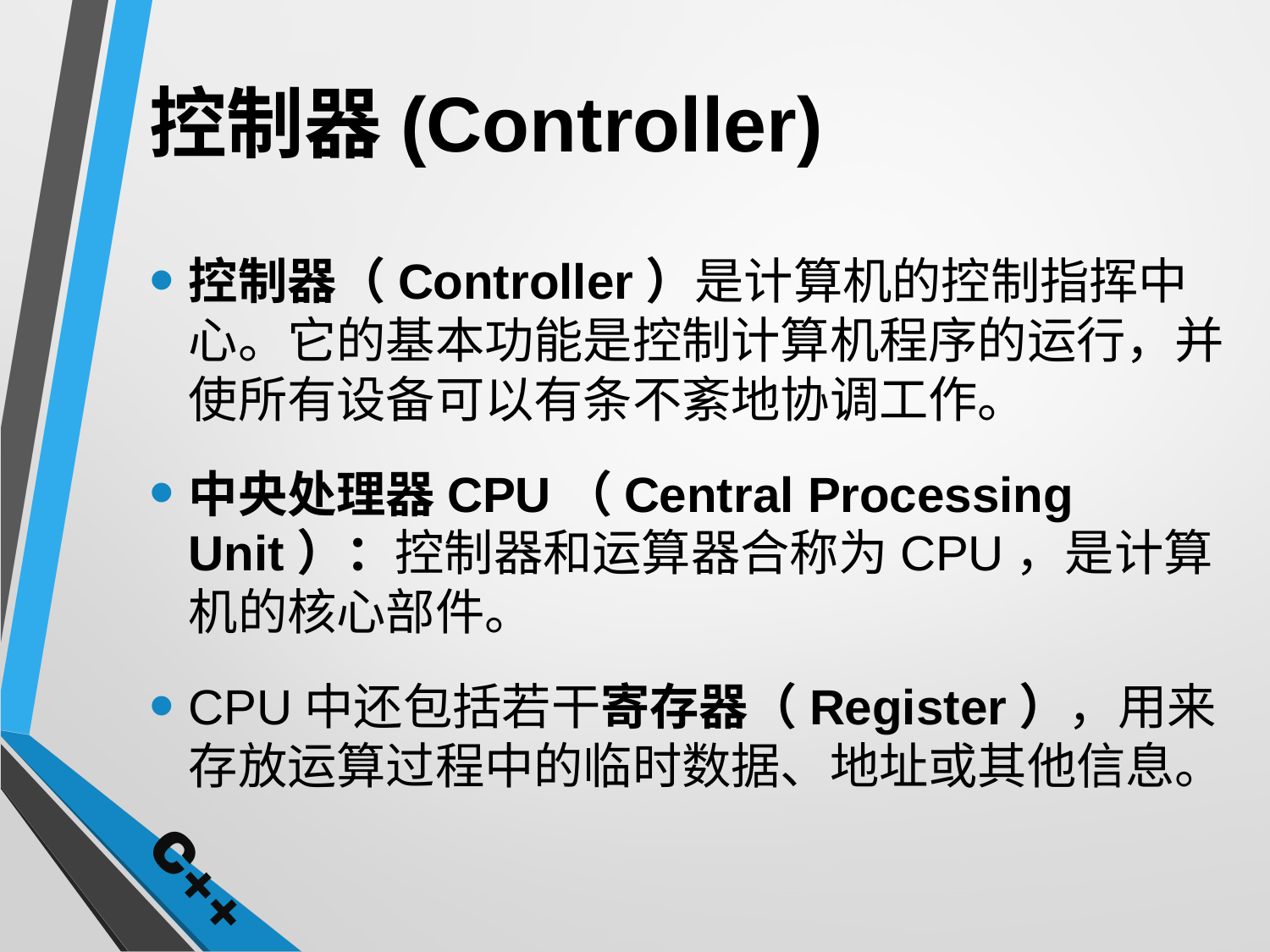

# 控制器(Controller)
控制器（Controller）是计算机的控制指挥中心。它的基本功能是控制计算机程序的运行，并使所有设备可以有条不紊地协调工作。
中央处理器CPU（Central Processing Unit）：控制器和运算器合称为CPU，是计算机的核心部件。
CPU中还包括若干寄存器（Register），用来存放运算过程中的临时数据、地址或其他信息。